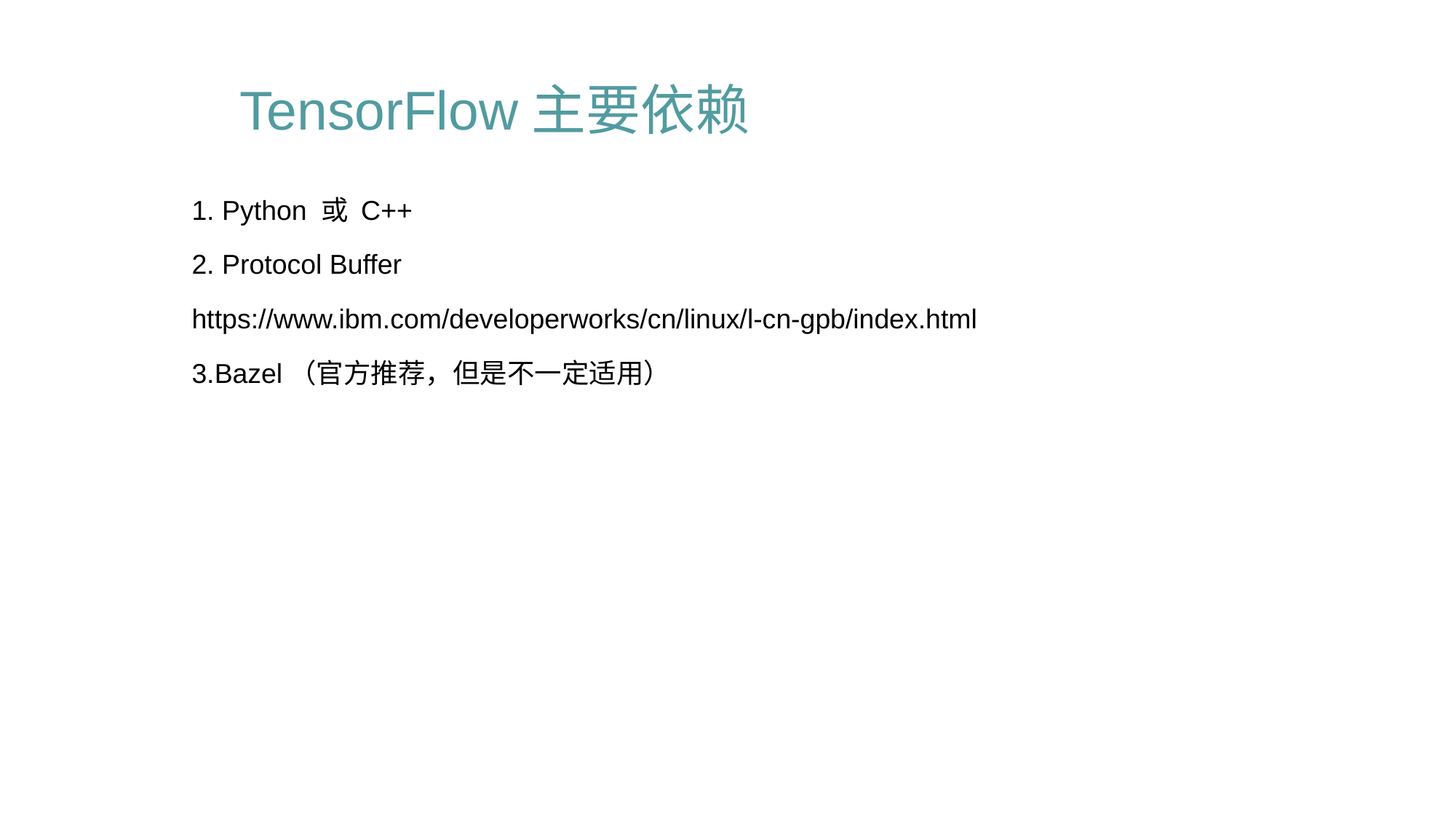

# TensorFlow主要依赖
1. Python 或 C++
2. Protocol Buffer
https://www.ibm.com/developerworks/cn/linux/l-cn-gpb/index.html
3.Bazel（官方推荐，但是不一定适用）